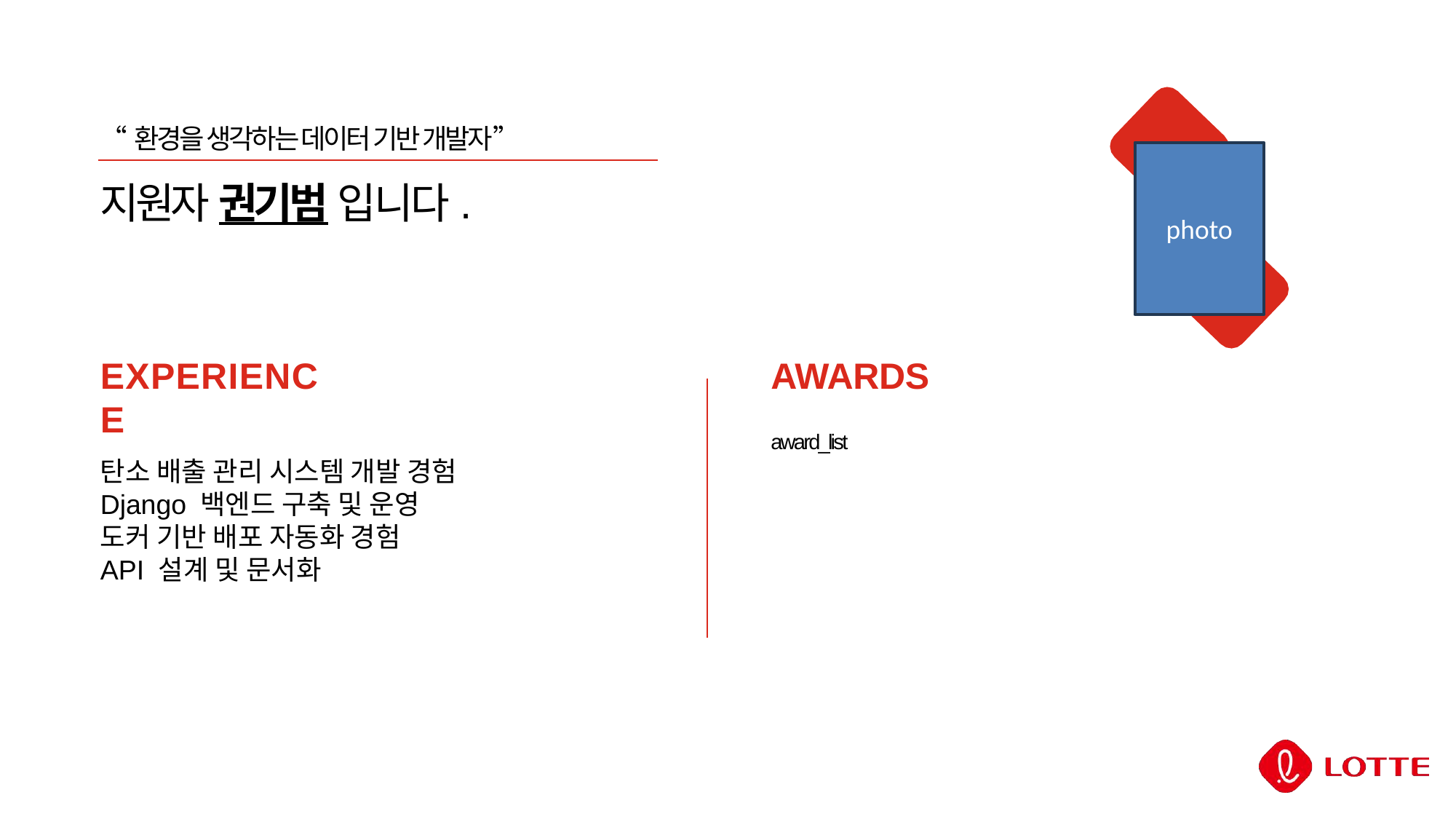

“환경을 생각하는 데이터 기반 개발자”
photo

# 지원자 권기범 입니다.
EXPERIENCE
AWARDS

탄소 배출 관리 시스템 개발 경험
Django 백엔드 구축 및 운영
도커 기반 배포 자동화 경험
API 설계 및 문서화
award_list